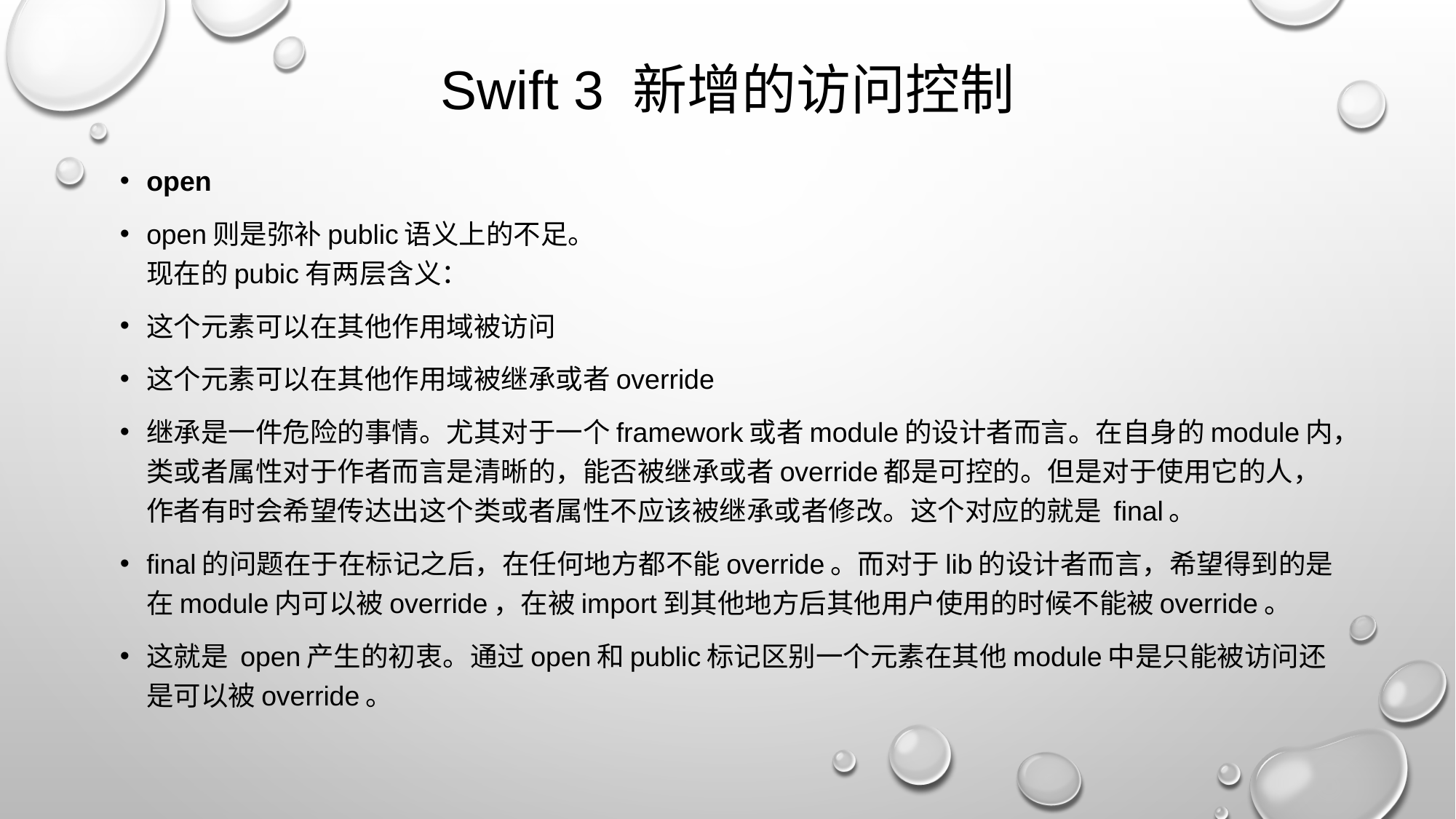

# Swift 3 新增的访问控制
open
open则是弥补public语义上的不足。
现在的pubic有两层含义：
这个元素可以在其他作用域被访问
这个元素可以在其他作用域被继承或者override
继承是一件危险的事情。尤其对于一个framework或者module的设计者而言。在自身的module内，类或者属性对于作者而言是清晰的，能否被继承或者override都是可控的。但是对于使用它的人，作者有时会希望传达出这个类或者属性不应该被继承或者修改。这个对应的就是 final。
final的问题在于在标记之后，在任何地方都不能override。而对于lib的设计者而言，希望得到的是在module内可以被override，在被import到其他地方后其他用户使用的时候不能被override。
这就是 open产生的初衷。通过open和public标记区别一个元素在其他module中是只能被访问还是可以被override。